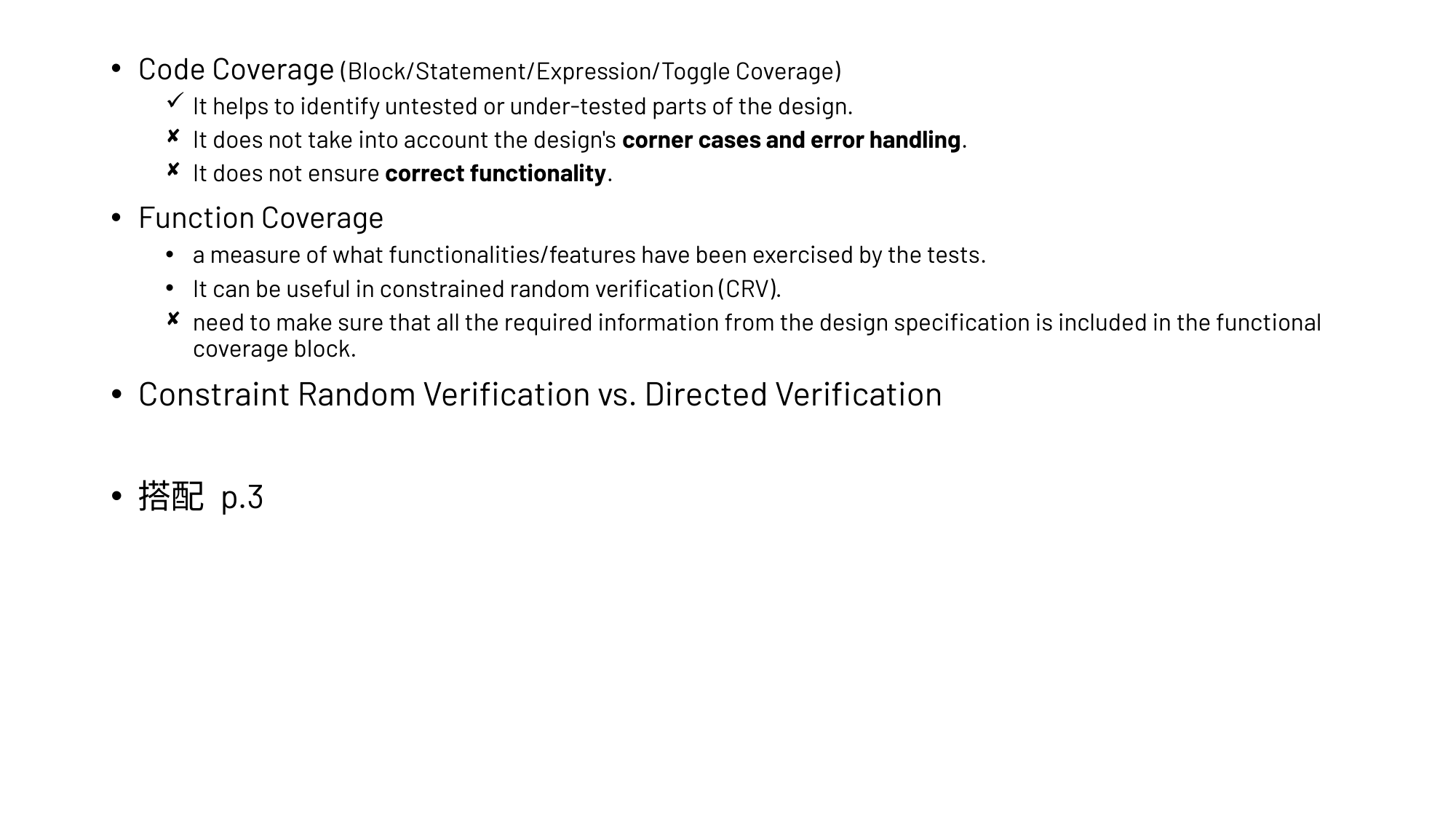

Code Coverage (Block/Statement/Expression/Toggle Coverage)
It helps to identify untested or under-tested parts of the design.
It does not take into account the design's corner cases and error handling.
It does not ensure correct functionality.
Function Coverage
a measure of what functionalities/features have been exercised by the tests.
It can be useful in constrained random verification (CRV).
need to make sure that all the required information from the design specification is included in the functional coverage block.
Constraint Random Verification vs. Directed Verification

搭配 p.3